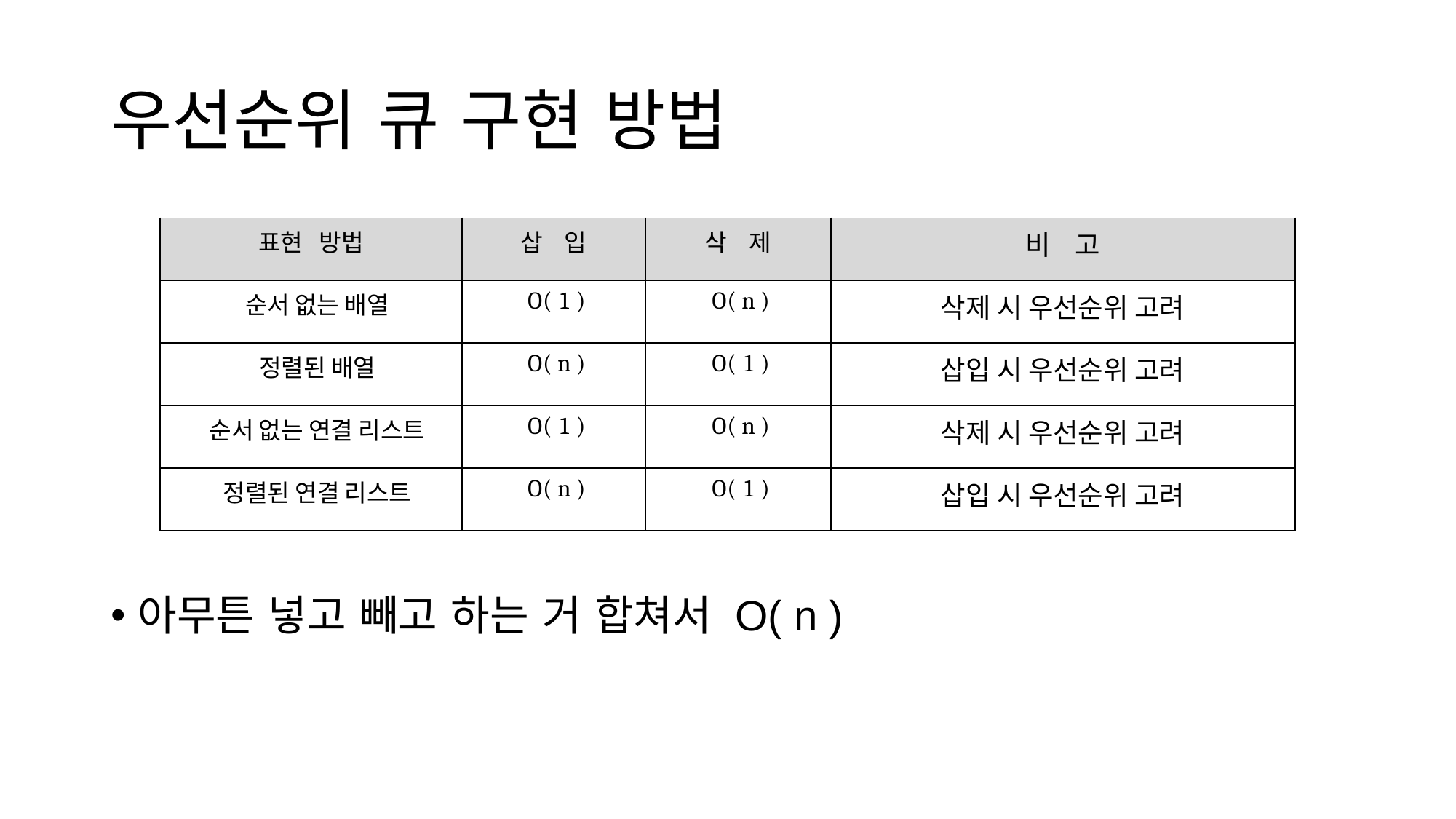

우선순위 큐 구현 방법

아무튼 넣고 빼고 하는 거 합쳐서 O( n )
| 표현   방법​ | 삽    입​ | 삭    제​ | 비 고 |
| --- | --- | --- | --- |
| 순서 없는 배열​ | O( 1 )​ | O( n )​ | 삭제 시 우선순위 고려 |
| 정렬된 배열​ | O( n )​ | O( 1 )​ | 삽입 시 우선순위 고려 |
| 순서 없는 연결 리스트​ | O( 1 )​ | O( n )​ | 삭제 시 우선순위 고려 |
| 정렬된 연결 리스트​ | O( n )​ | O( 1 )​ | 삽입 시 우선순위 고려 |